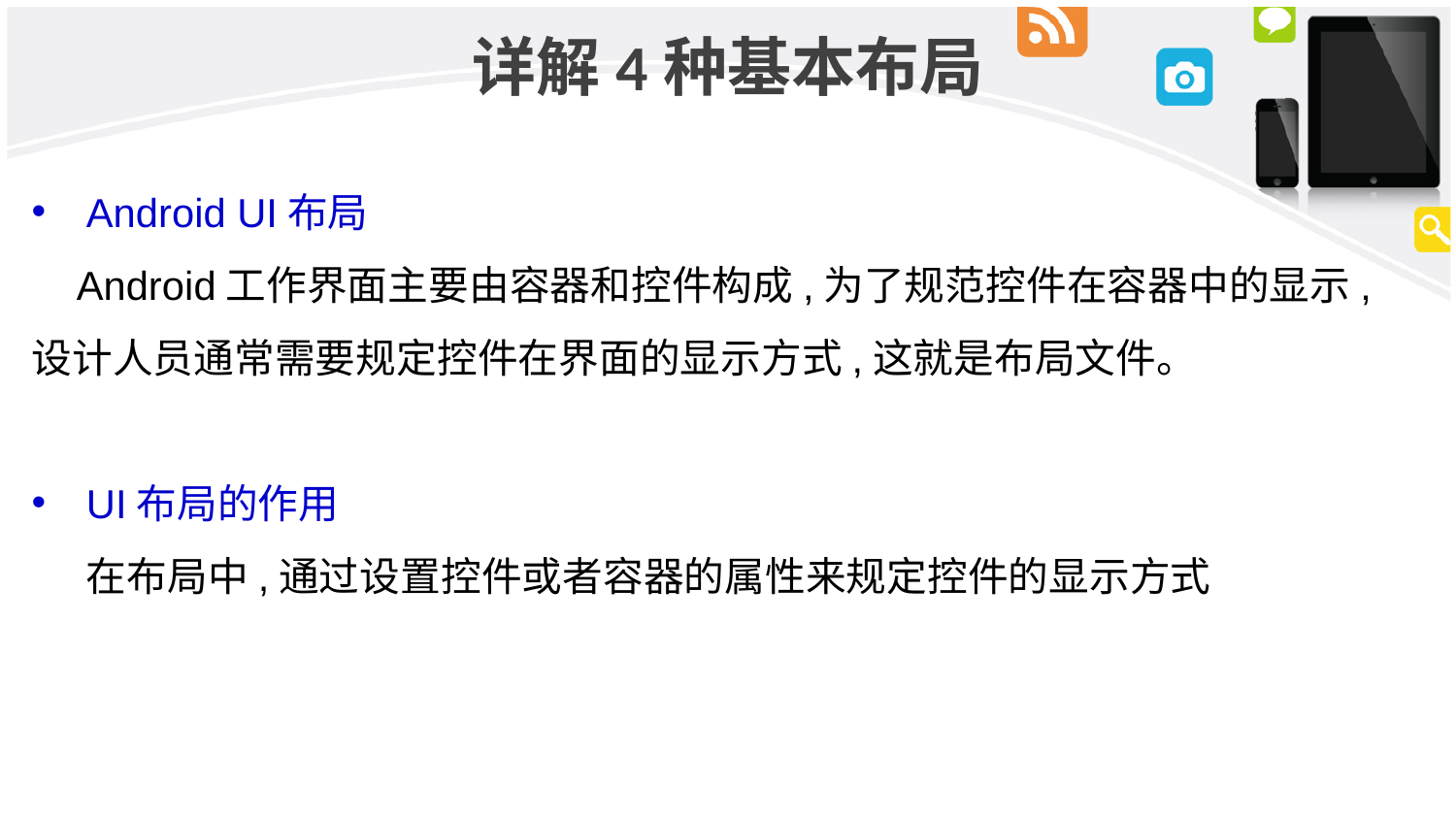

# 详解4种基本布局

Android UI布局
    Android工作界面主要由容器和控件构成,为了规范控件在容器中的显示,设计人员通常需要规定控件在界面的显示方式,这就是布局文件。

UI布局的作用
     在布局中,通过设置控件或者容器的属性来规定控件的显示方式